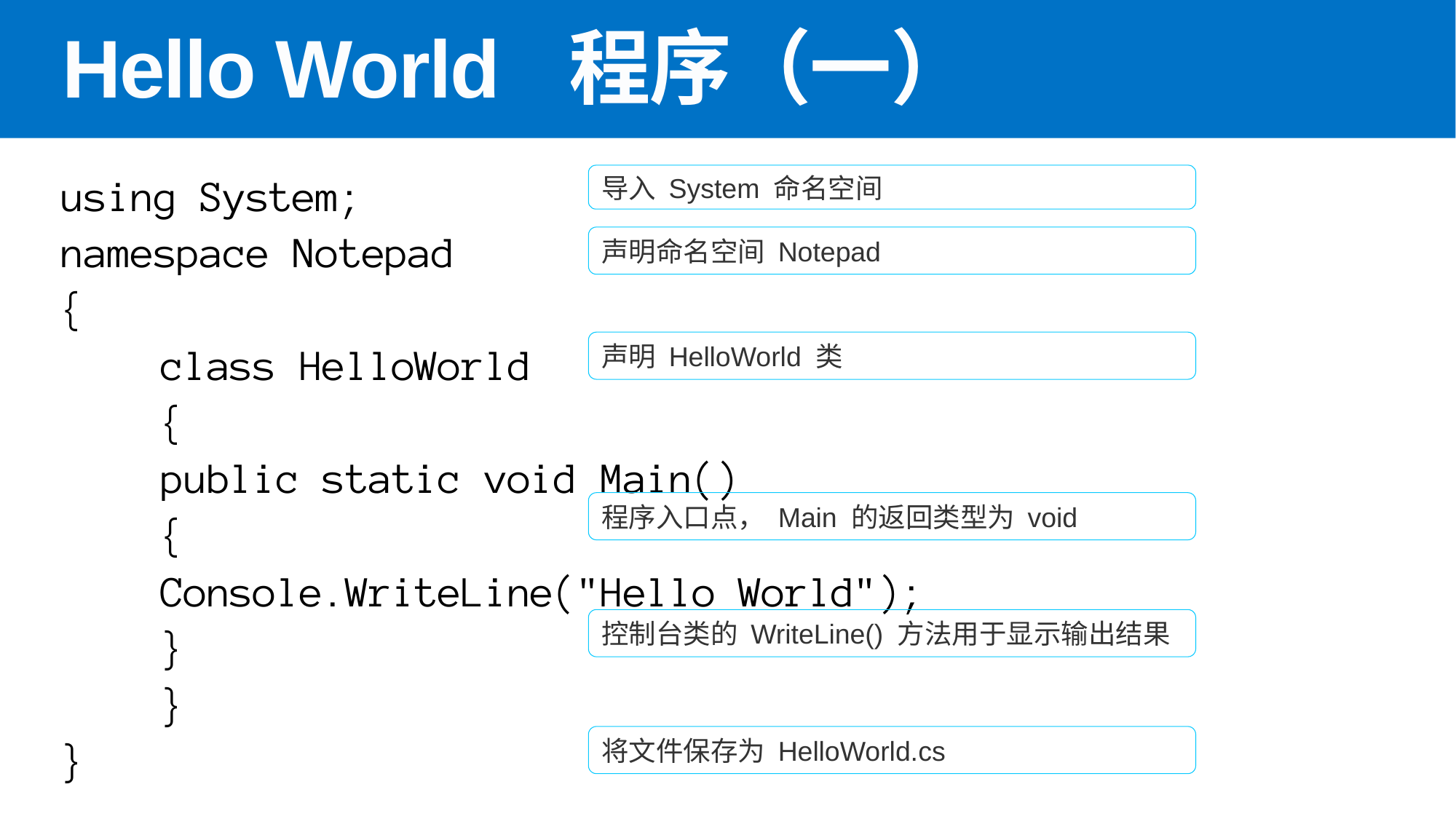

# Hello World 程序（一）
导入 System 命名空间
using System;
namespace Notepad
{
	class HelloWorld
	{
		public static void Main()
		{
			Console.WriteLine("Hello World");
		}
	}
}
声明命名空间 Notepad
声明 HelloWorld 类
程序入口点， Main 的返回类型为 void
控制台类的 WriteLine() 方法用于显示输出结果
将文件保存为 HelloWorld.cs